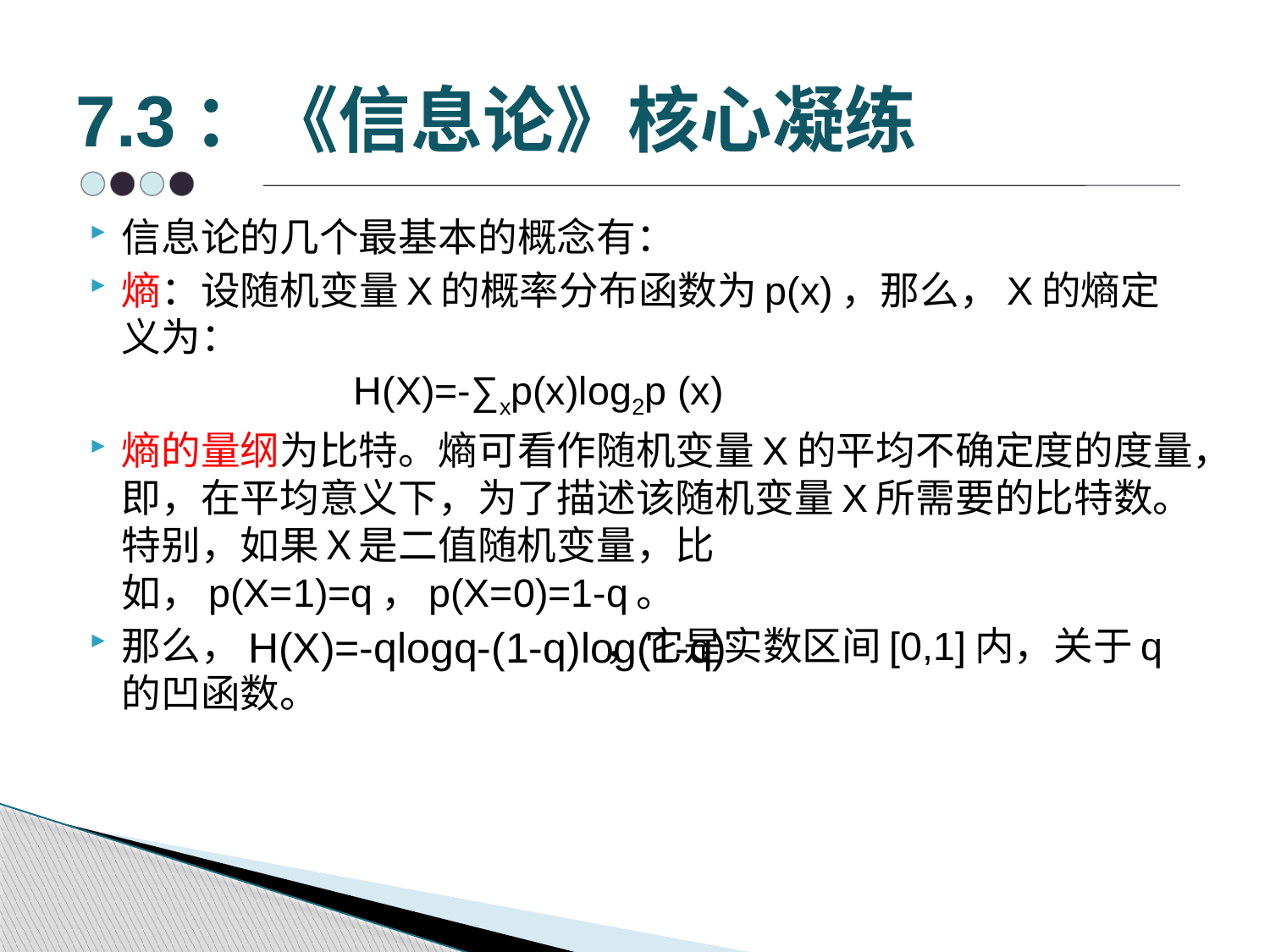

# 7.3：《信息论》核心凝练

信息论的几个最基本的概念有：
熵：设随机变量X的概率分布函数为p(x)，那么，X的熵定义为：
                        H(X)=-∑xp(x)log2p (x)
熵的量纲为比特。熵可看作随机变量X的平均不确定度的度量，即，在平均意义下，为了描述该随机变量X所需要的比特数。特别，如果Ｘ是二值随机变量，比如，p(X=1)=q，p(X=0)=1-q。
那么，                                         ，它是实数区间[0,1]内，关于q的凹函数。

H(X)=-qlogq-(1-q)log(1-q)